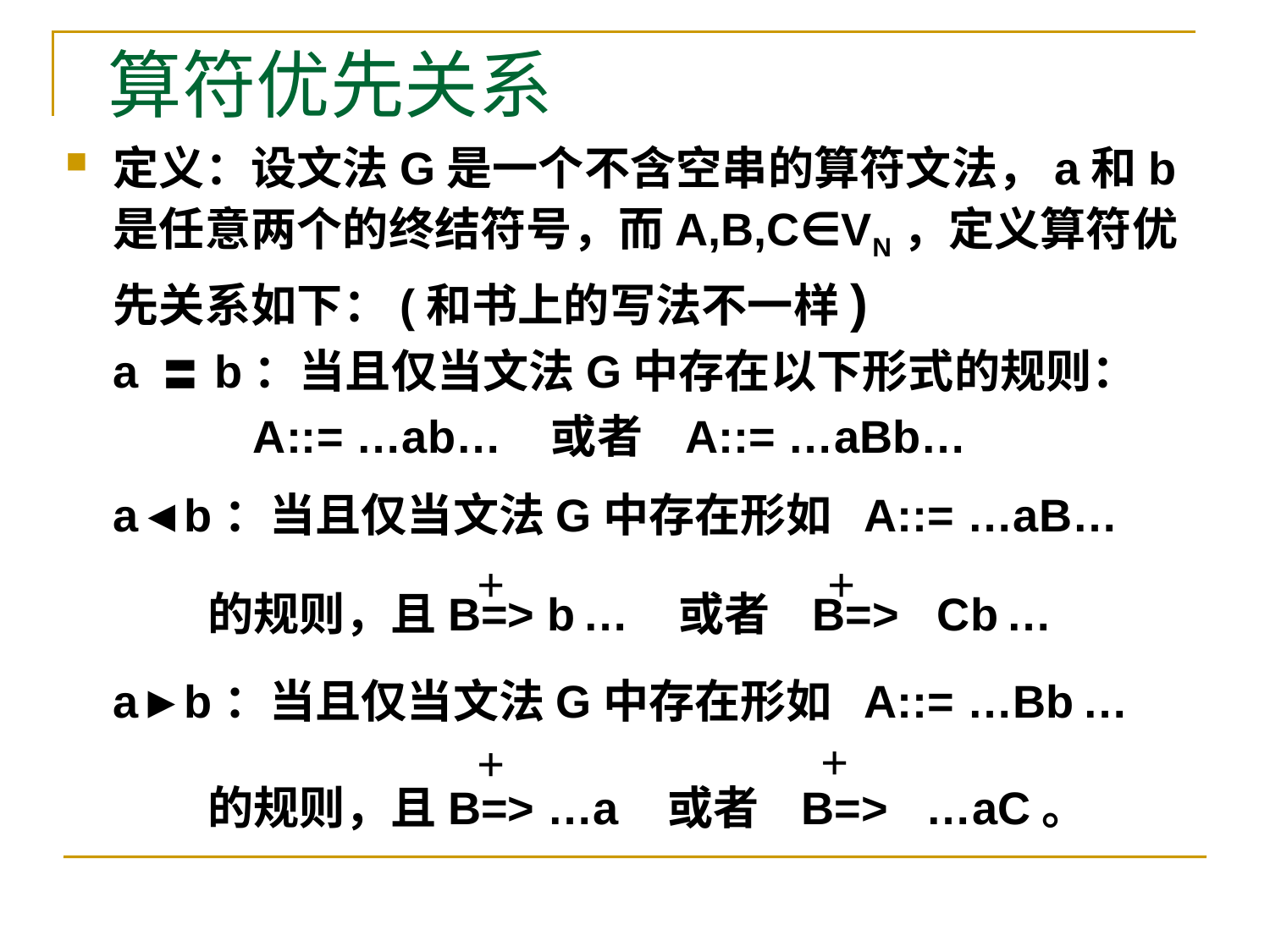

# 算符优先关系
定义：设文法G是一个不含空串的算符文法，a和b是任意两个的终结符号，而A,B,C∈VN，定义算符优先关系如下：(和书上的写法不一样)
a 〓 b：当且仅当文法G中存在以下形式的规则：
           A::= …ab…   或者   A::= …aBb…
a◄b：当且仅当文法G中存在形如  A::= …aB…

        的规则，且B=> b …   或者   B=>   Cb …
a►b：当且仅当文法G中存在形如  A::= …Bb …

        的规则，且B=> …a     或者   B=>   …aC。
+
+
+
+
40